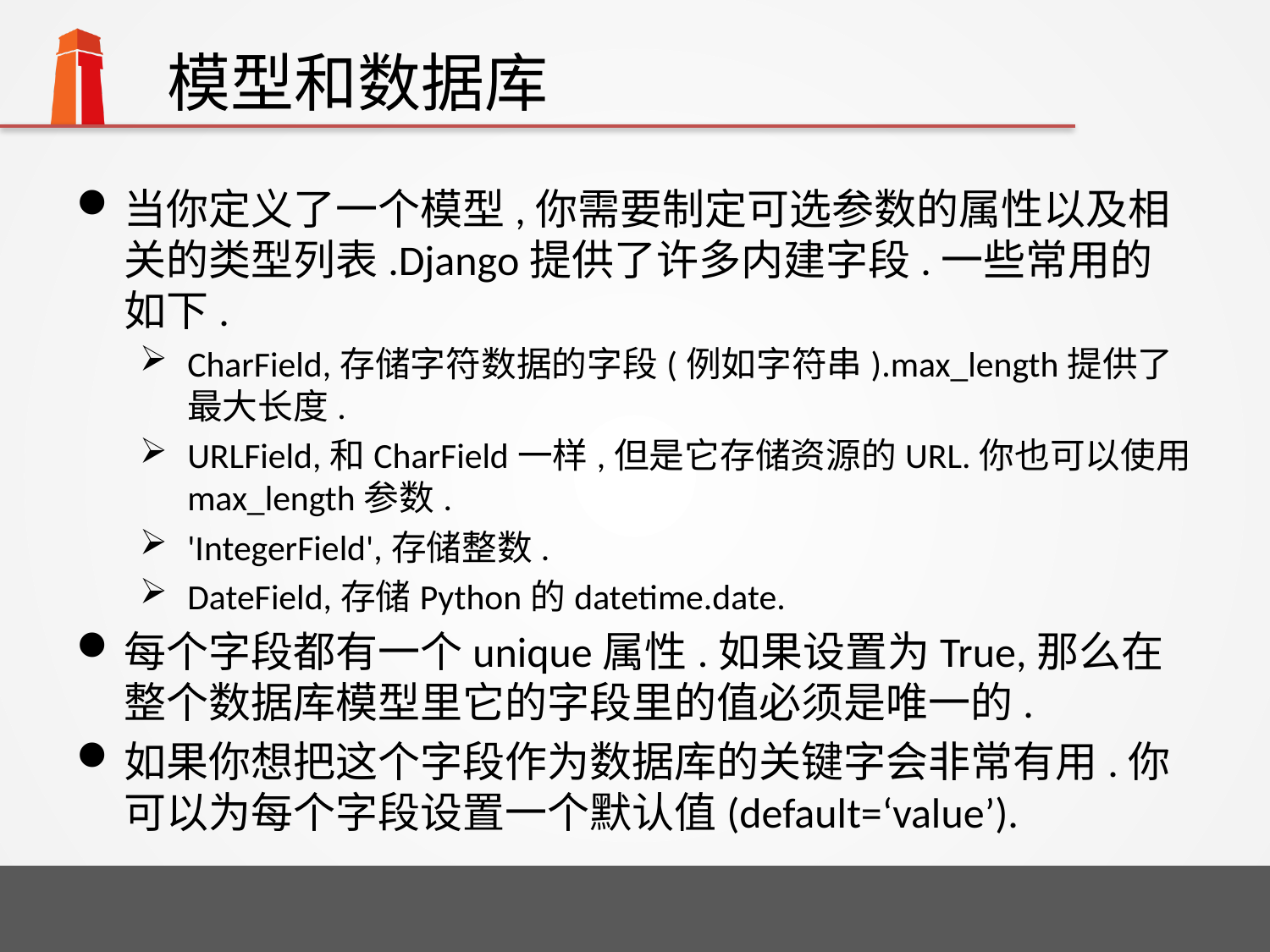

# 模型和数据库
当你定义了一个模型,你需要制定可选参数的属性以及相关的类型列表.Django提供了许多内建字段.一些常用的如下.
CharField,存储字符数据的字段(例如字符串).max_length提供了最大长度.
URLField,和CharField一样,但是它存储资源的URL.你也可以使用max_length参数.
'IntegerField',存储整数.
DateField,存储Python的datetime.date.
每个字段都有一个unique属性.如果设置为True,那么在整个数据库模型里它的字段里的值必须是唯一的.
如果你想把这个字段作为数据库的关键字会非常有用.你可以为每个字段设置一个默认值(default=‘value’).